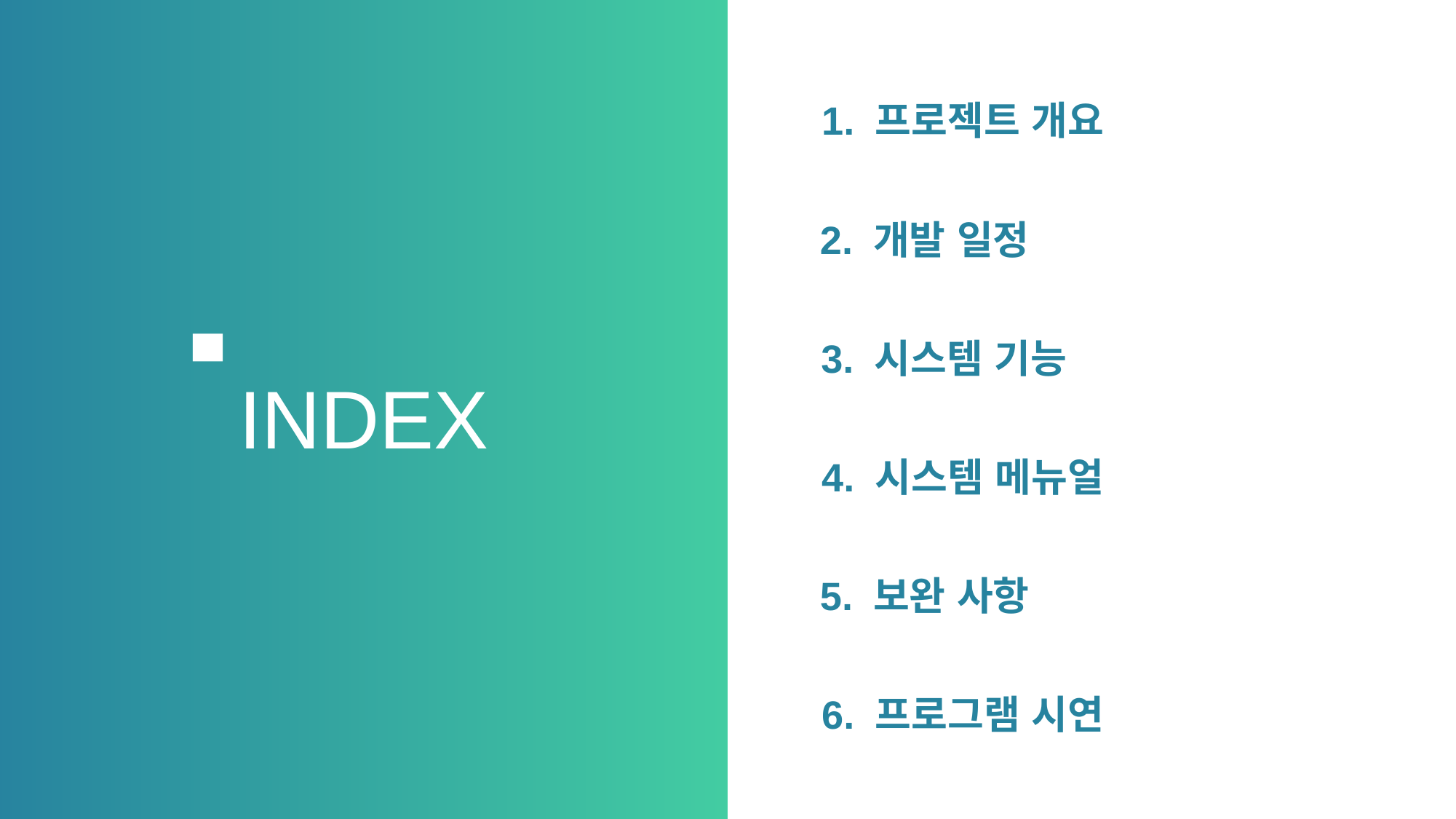

1. 프로젝트 개요
2. 개발 일정
3. 시스템 기능

INDEX
4. 시스템 메뉴얼
5. 보완 사항
6. 프로그램 시연